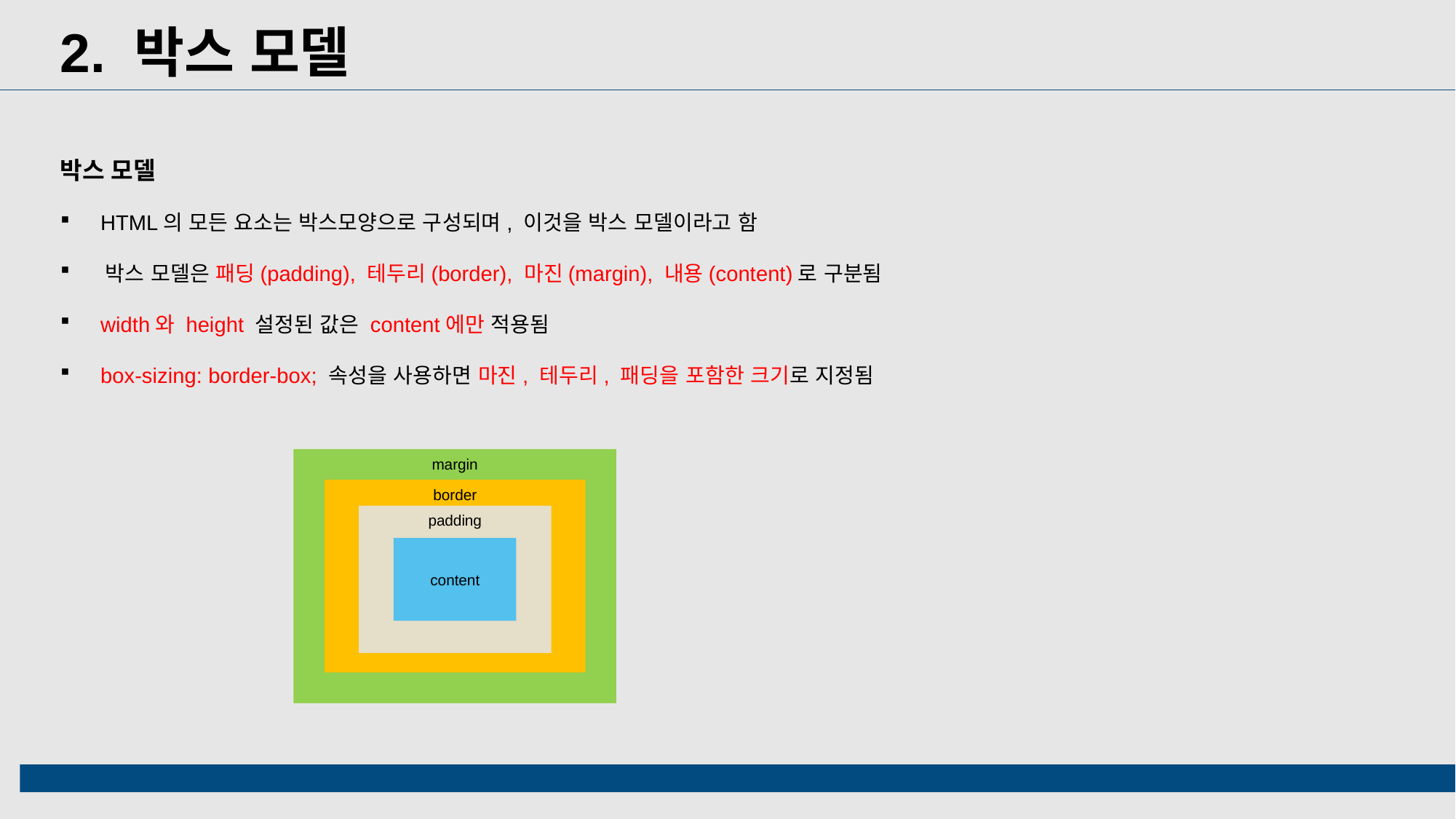

2. 박스 모델
박스 모델
 HTML의 모든 요소는 박스모양으로 구성되며, 이것을 박스 모델이라고 함
 박스 모델은 패딩(padding), 테두리(border), 마진(margin), 내용(content)로 구분됨
 width와 height 설정된 값은 content에만 적용됨
 box-sizing: border-box; 속성을 사용하면 마진, 테두리, 패딩을 포함한 크기로 지정됨
margin
border
padding
content